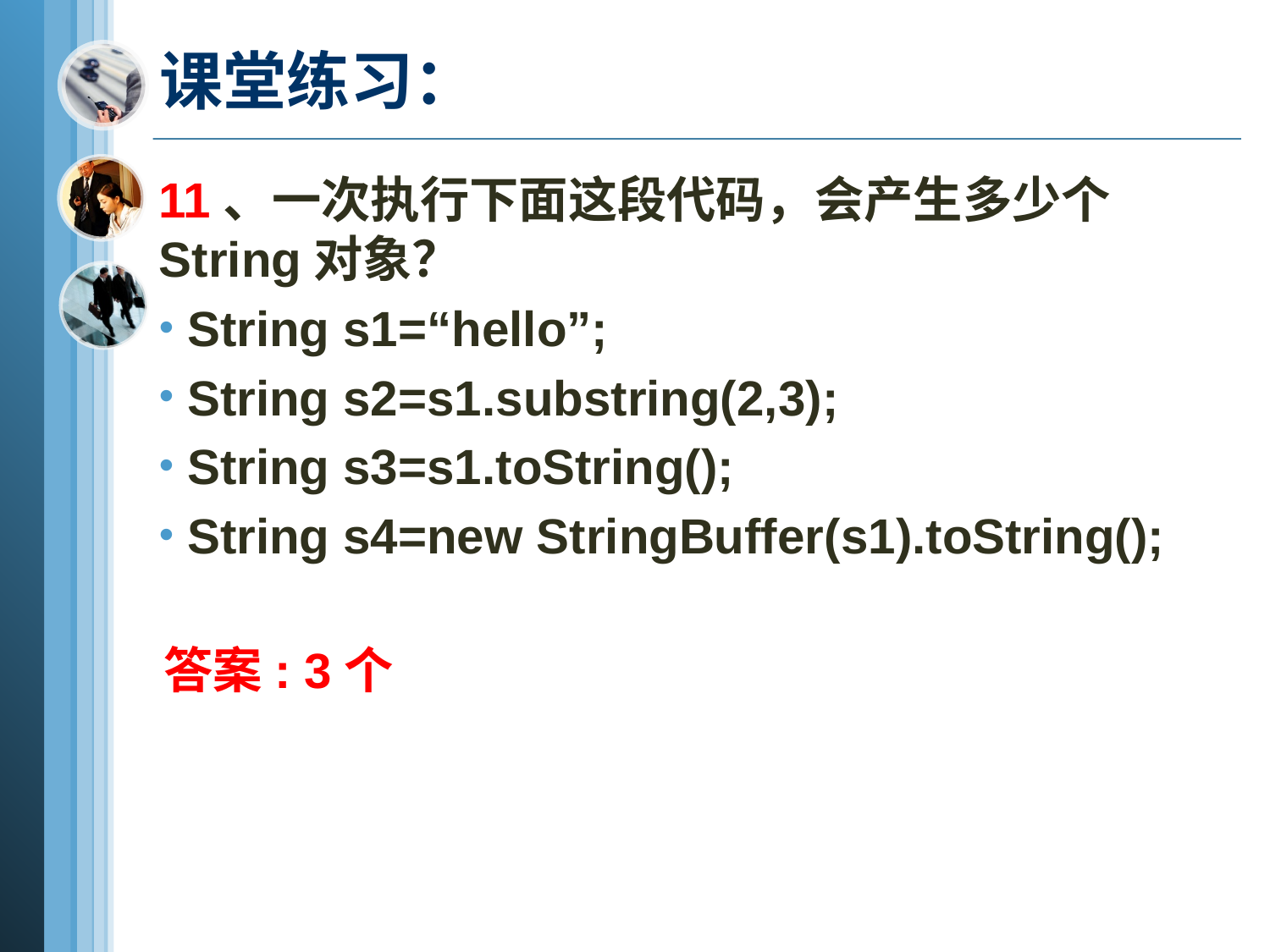

# 课堂练习：
11、一次执行下面这段代码，会产生多少个String对象？
 String s1=“hello”;
 String s2=s1.substring(2,3);
 String s3=s1.toString();
 String s4=new StringBuffer(s1).toString();
答案: 3个